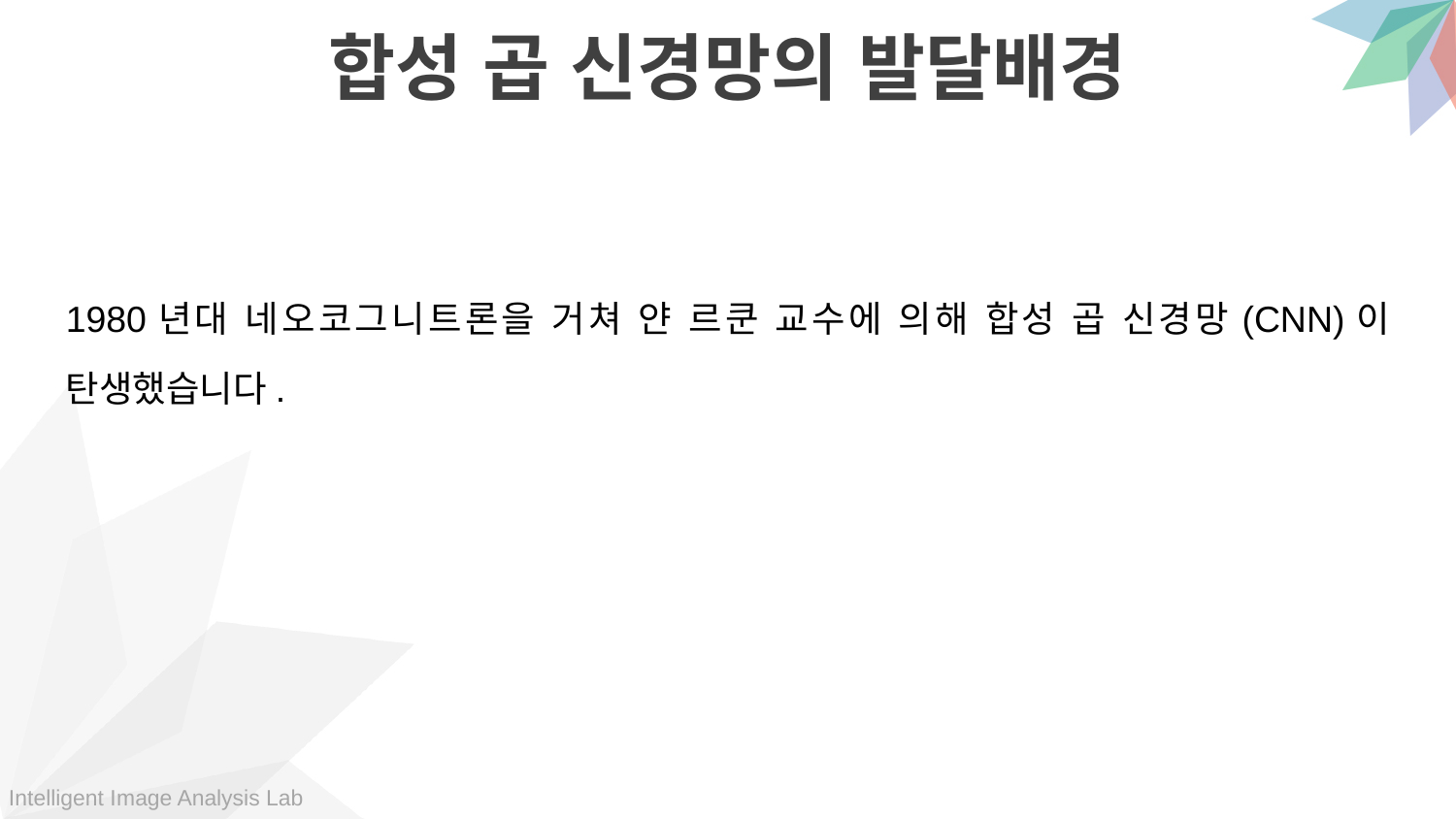

합성 곱 신경망의 발달배경
1980년대 네오코그니트론을 거쳐 얀 르쿤 교수에 의해 합성 곱 신경망(CNN)이 탄생했습니다.